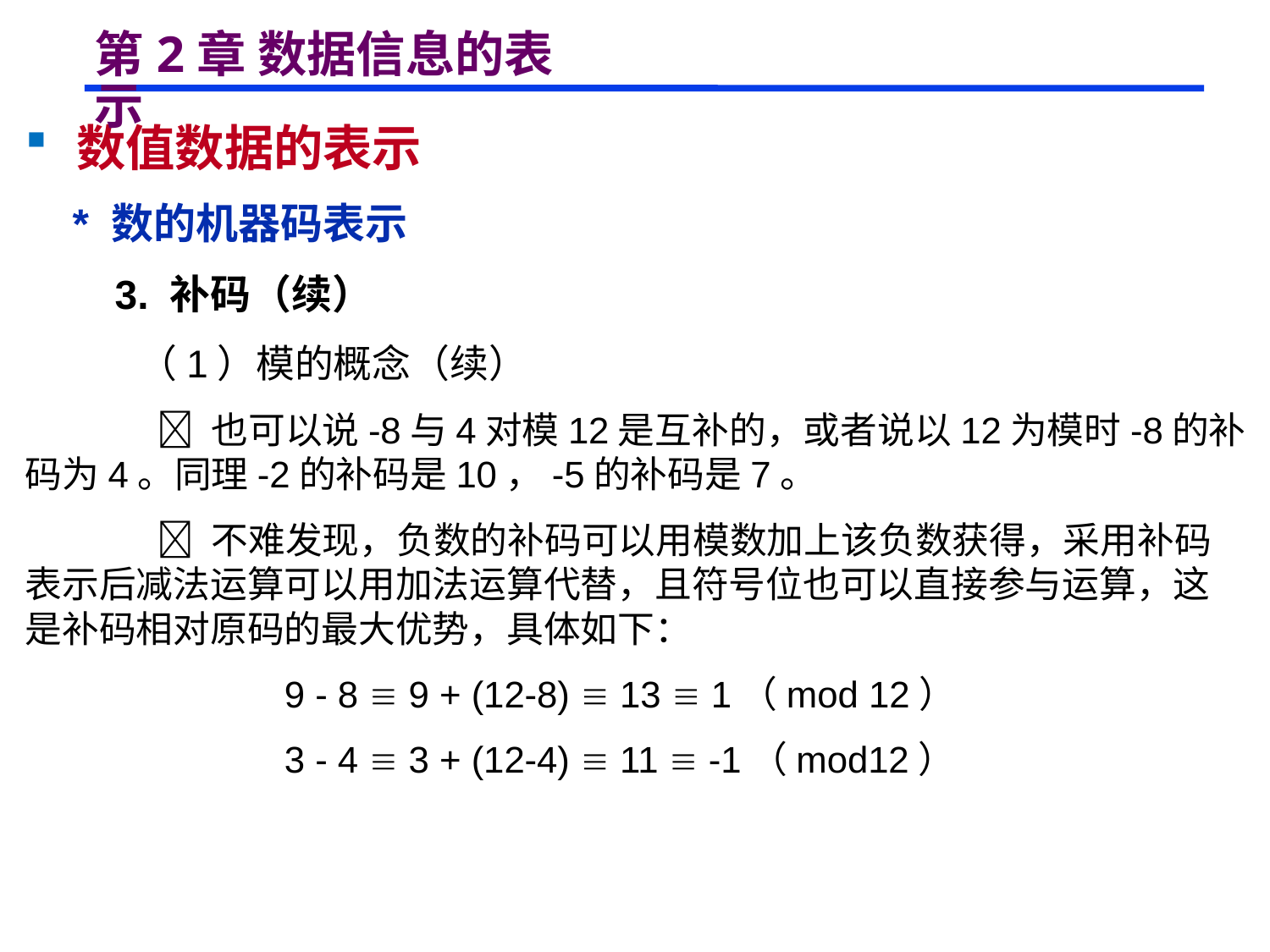

# 第2章 数据信息的表示
 数值数据的表示
    * 数的机器码表示
        3. 补码（续）
            （1）模的概念（续）
                • 也可以说-8与4对模12是互补的，或者说以12为模时-8的补码为4。同理-2的补码是10，-5的补码是7。
                • 不难发现，负数的补码可以用模数加上该负数获得，采用补码表示后减法运算可以用加法运算代替，且符号位也可以直接参与运算，这是补码相对原码的最大优势，具体如下：
                         9 - 8 ≡ 9 + (12-8) ≡ 13 ≡ 1（mod 12）
                         3 - 4 ≡ 3 + (12-4) ≡ 11 ≡ -1（mod12）